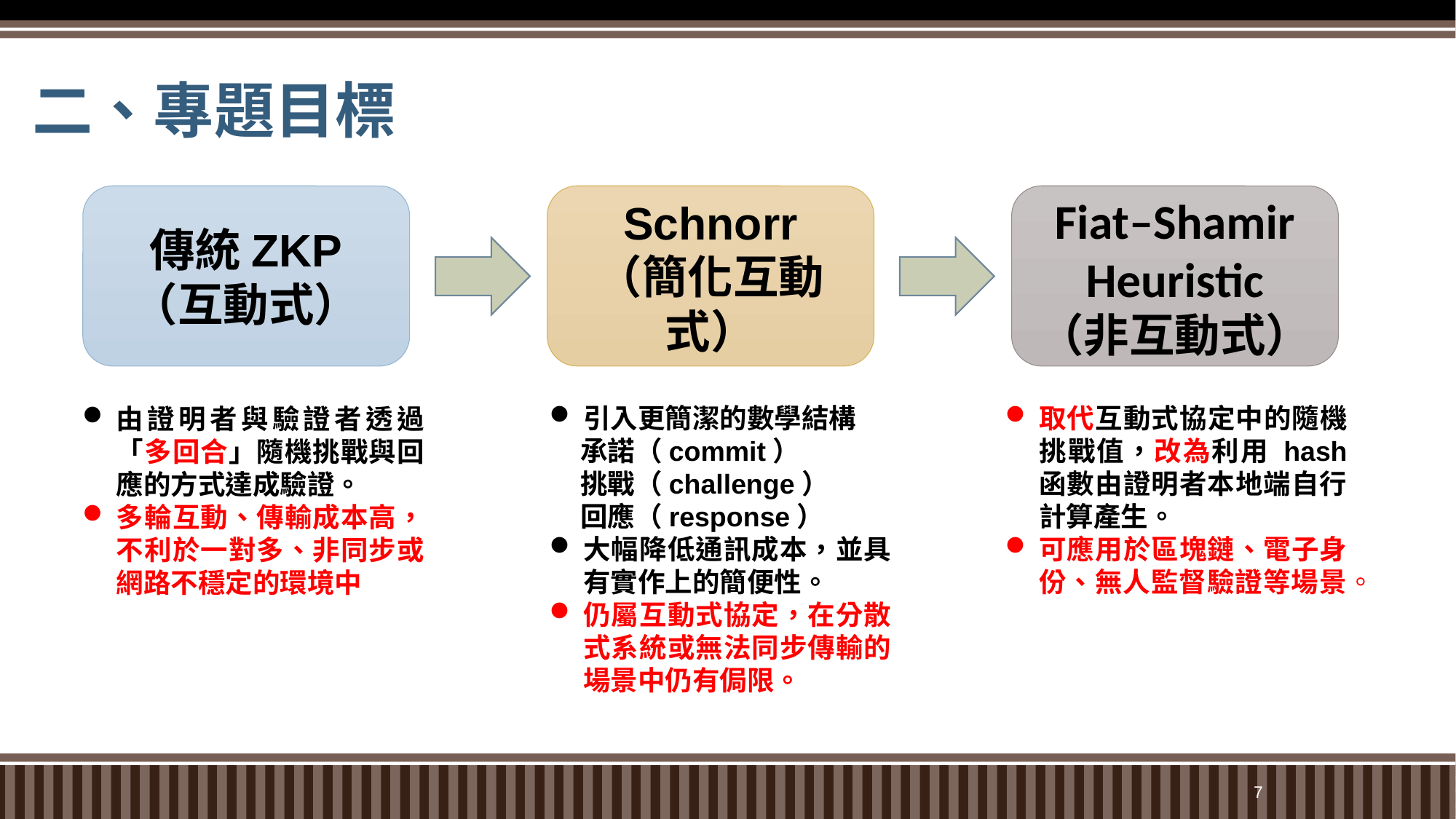

# 二、專題目標

傳統ZKP
（互動式）
Schnorr
（簡化互動式）
Fiat–Shamir Heuristic
（非互動式）

引入更簡潔的數學結構
    承諾（commit）
    挑戰（challenge）
    回應（response）
大幅降低通訊成本，並具有實作上的簡便性。
仍屬互動式協定，在分散式系統或無法同步傳輸的場景中仍有侷限。

取代互動式協定中的隨機挑戰值，改為利用 hash 函數由證明者本地端自行計算產生。
可應用於區塊鏈、電子身份、無人監督驗證等場景。
由證明者與驗證者透過「多回合」隨機挑戰與回應的方式達成驗證。
多輪互動、傳輸成本高，不利於一對多、非同步或網路不穩定的環境中
7